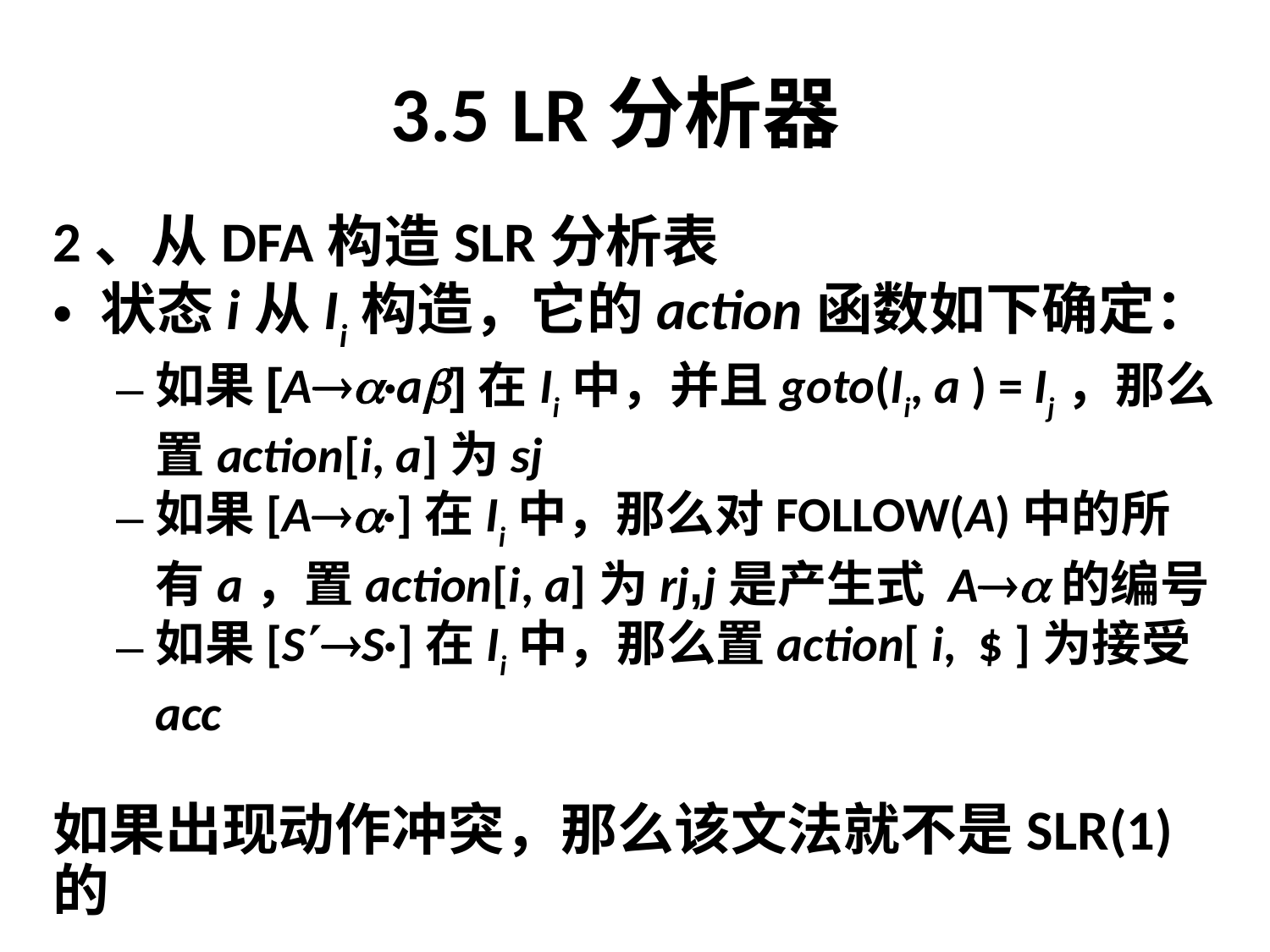

# 3.5 LR分析器
2、从DFA构造SLR分析表
状态i从Ii构造，它的action函数如下确定：
如果[A→α·aβ]在Ii中，并且goto(Ii, a ) = Ij，那么置action[i, a]为sj
如果[A→α·]在Ii中，那么对FOLLOW(A)中的所有a，置action[i, a]为rj,j是产生式 A→α的编号
如果[S′→S·]在Ii中，那么置action[ i,  $ ]为接受acc

如果出现动作冲突，那么该文法就不是SLR(1)
的